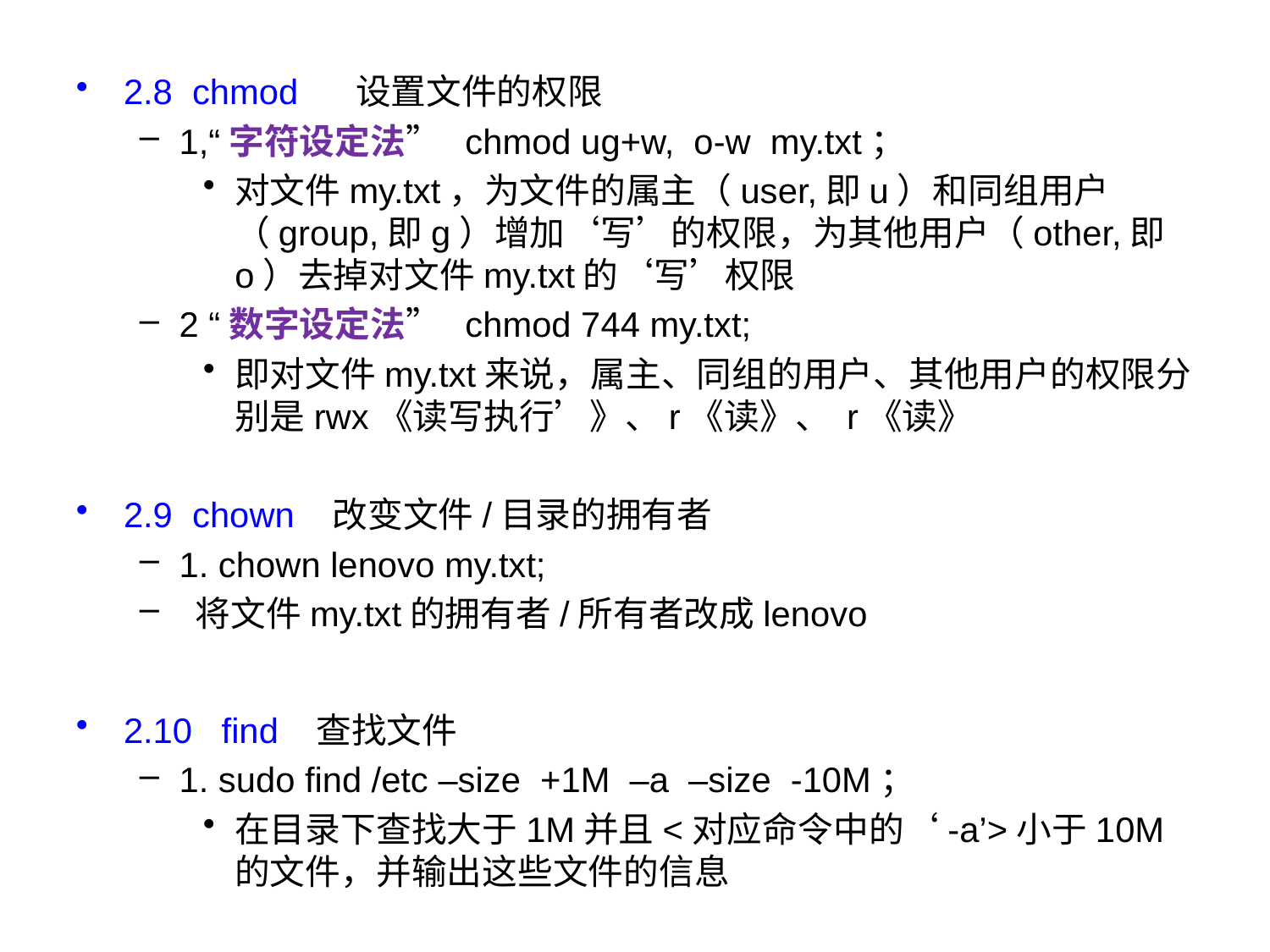

2.8  chmod     设置文件的权限
1,“字符设定法”  chmod ug+w,  o-w  my.txt；
对文件my.txt，为文件的属主（user,即u）和同组用户（group,即g）增加‘写’的权限，为其他用户（other,即o）去掉对文件my.txt的‘写’权限
2 “数字设定法”  chmod 744 my.txt;
即对文件my.txt来说，属主、同组的用户、其他用户的权限分别是rwx《读写执行’》、r《读》、 r《读》

2.9  chown   改变文件/目录的拥有者
1. chown lenovo my.txt;
 将文件my.txt的拥有者/所有者改成lenovo

2.10   find   查找文件
1. sudo find /etc –size  +1M  –a  –size  -10M；
在目录下查找大于1M并且<对应命令中的‘-a’>小于10M的文件，并输出这些文件的信息